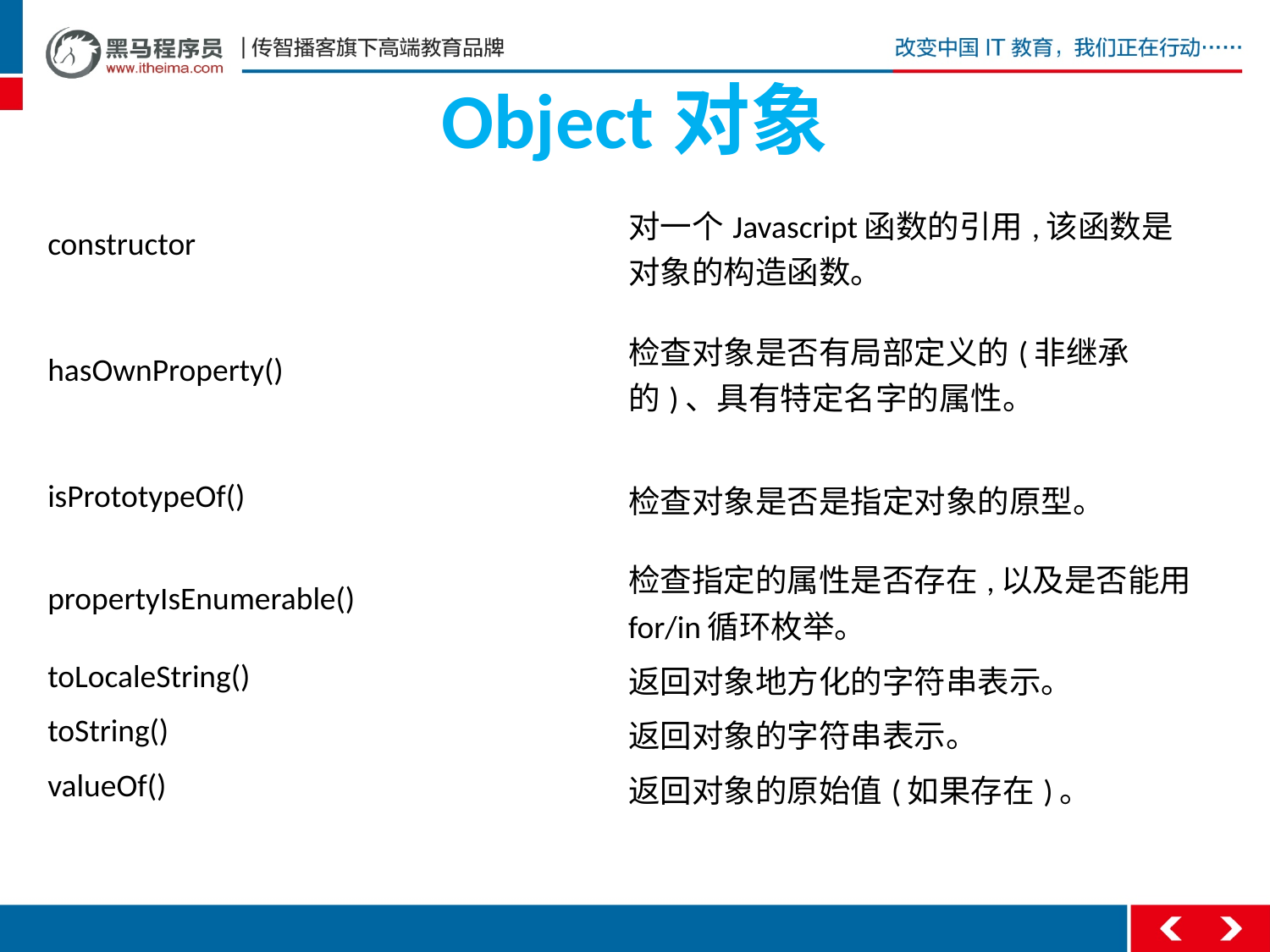

# Object对象
| constructor | 对一个Javascript函数的引用,该函数是对象的构造函数。 |
| --- | --- |
| hasOwnProperty() | 检查对象是否有局部定义的(非继承的)、具有特定名字的属性。 |
| isPrototypeOf() | 检查对象是否是指定对象的原型。 |
| propertyIsEnumerable() | 检查指定的属性是否存在,以及是否能用for/in循环枚举。 |
| toLocaleString() | 返回对象地方化的字符串表示。 |
| toString() | 返回对象的字符串表示。 |
| valueOf() | 返回对象的原始值(如果存在)。 |